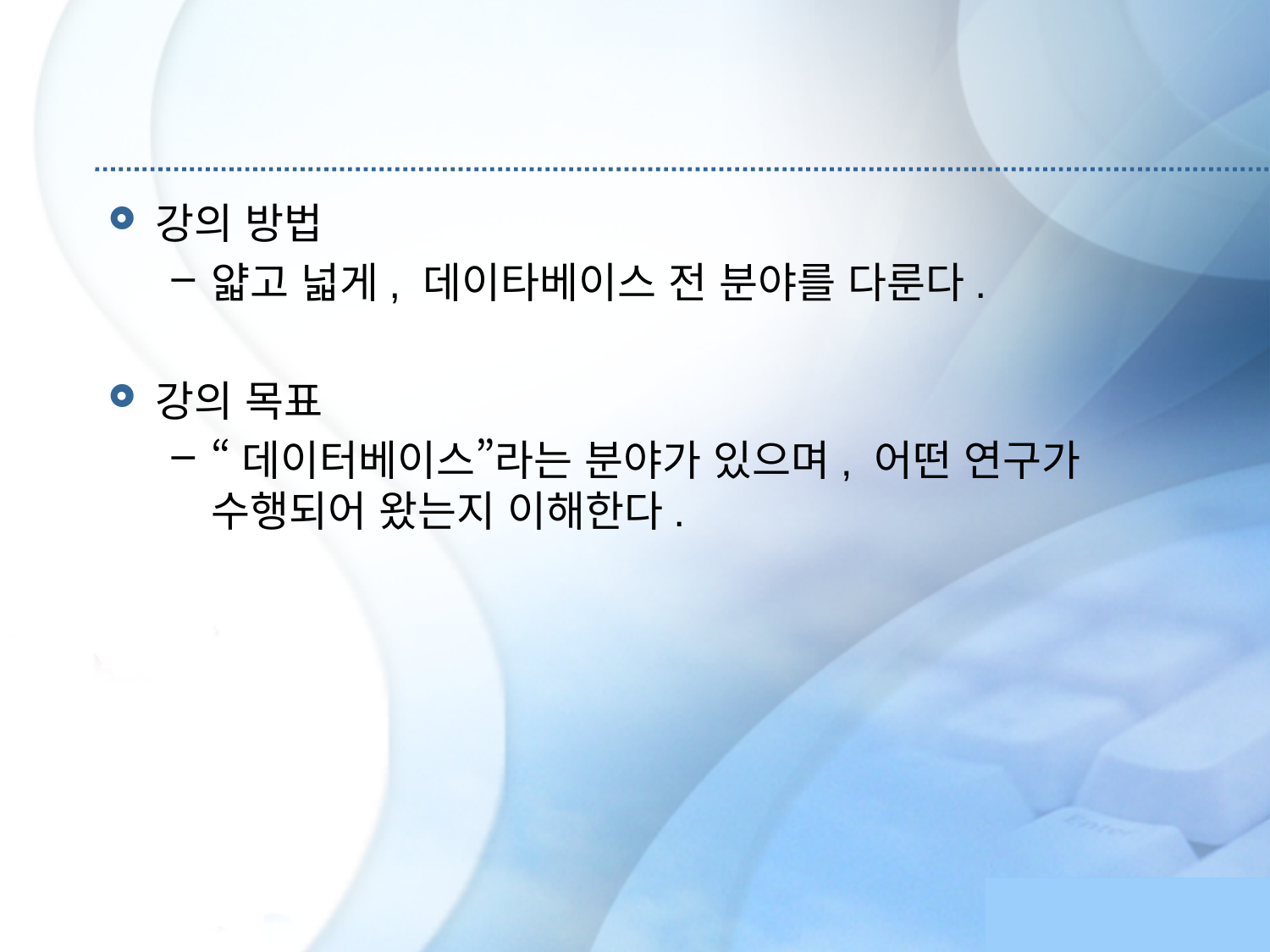

#
강의 방법
얇고 넓게, 데이타베이스 전 분야를 다룬다.

강의 목표
“데이터베이스”라는 분야가 있으며, 어떤 연구가 수행되어 왔는지 이해한다.